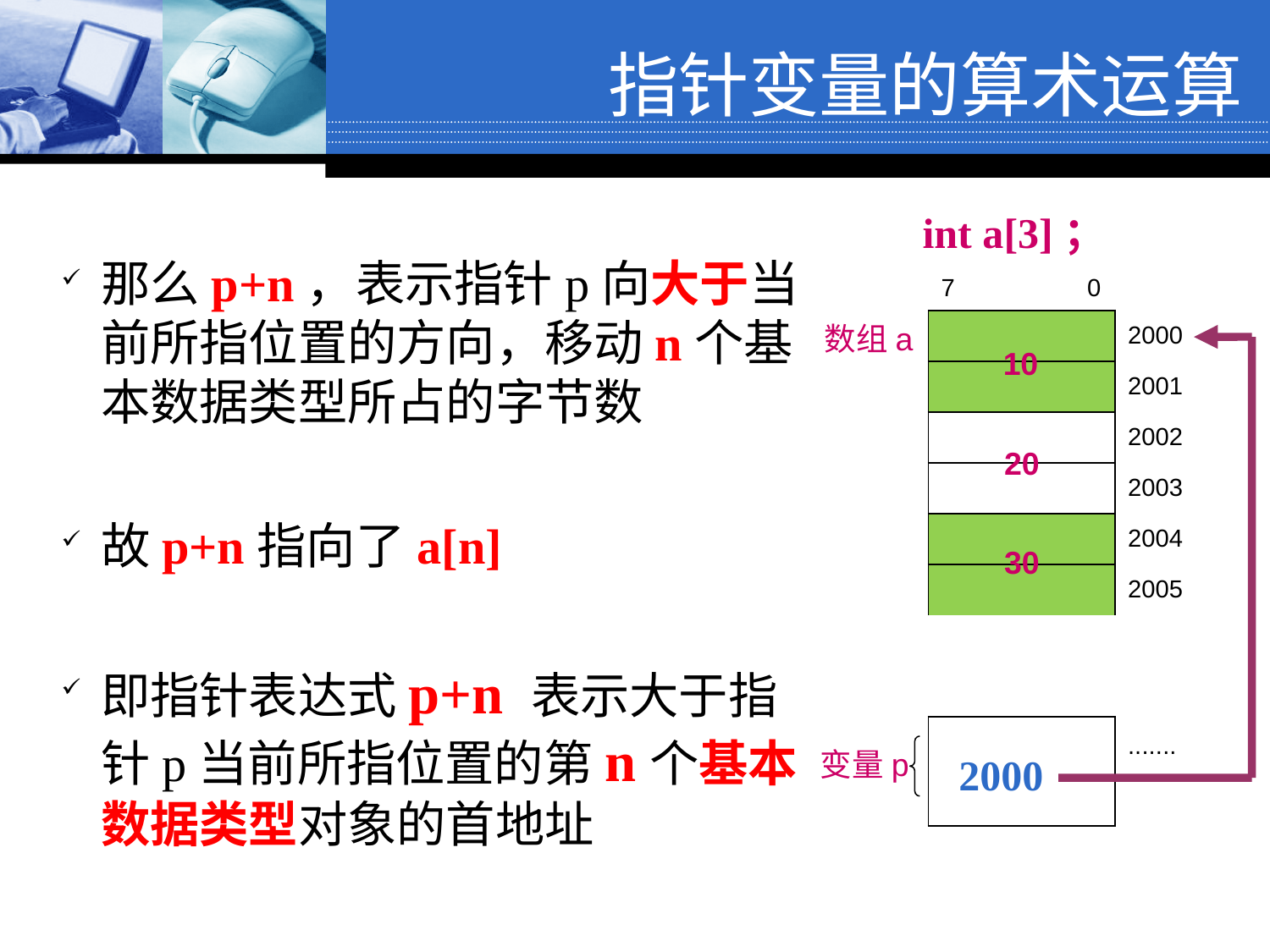

指针变量的算术运算
int a[3]；

那么p+n，表示指针p向大于当前所指位置的方向，移动n个基本数据类型所占的字节数

故p+n指向了a[n]

即指针表达式p+n 表示大于指针p当前所指位置的第n个基本数据类型对象的首地址

| 7 0 |  |
| --- | --- |
|  | 2000 |
|  | 2001 |
|  | 2002 |
|  | 2003 |
|  | 2004 |
|  | 2005 |
|  |  |
|  |  |
|  | ....... |
|  |  |
数组a

10
20
30

变量p
2000